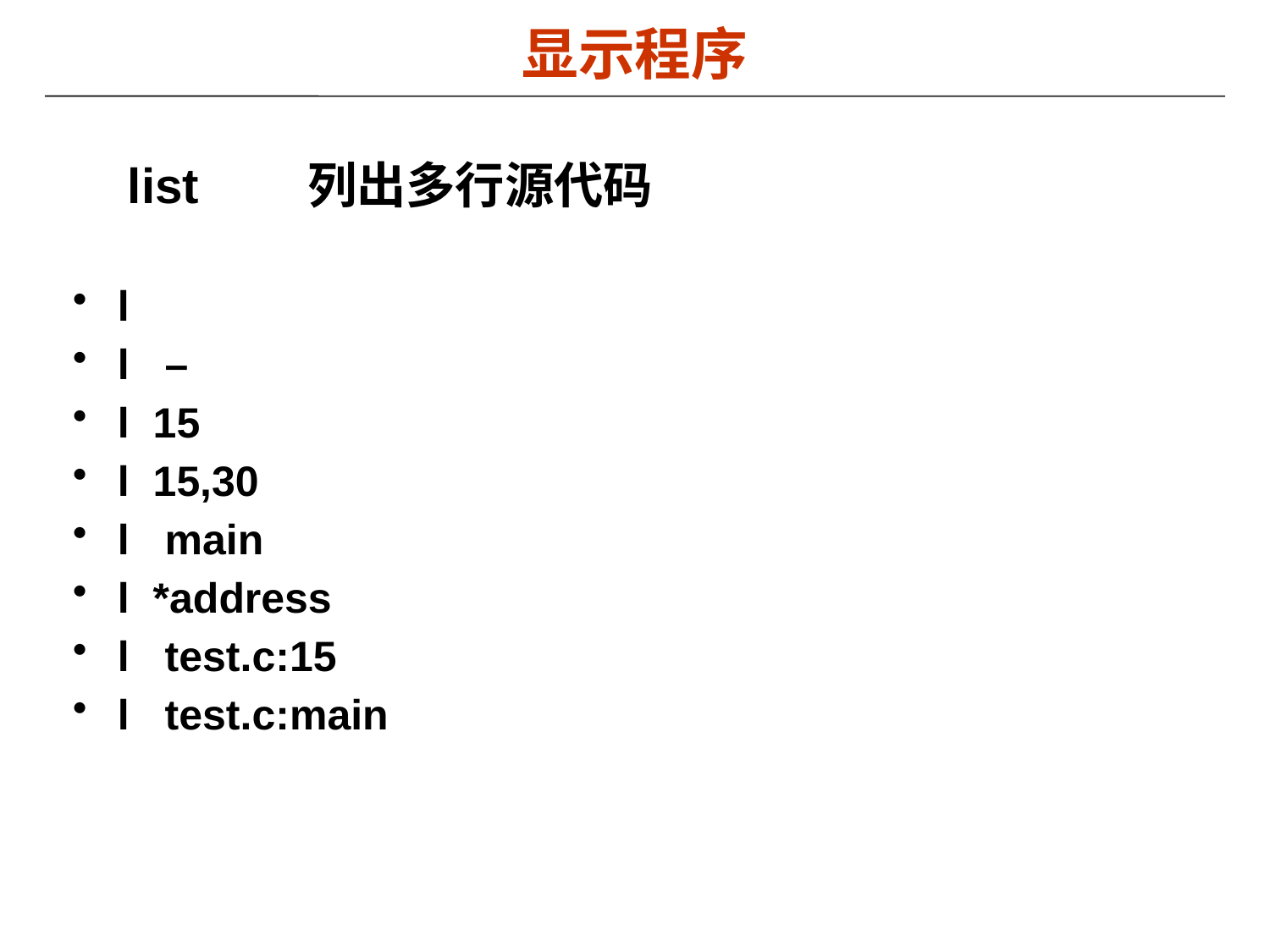

显示程序
    list       列出多行源代码

l
l   –
l  15
l  15,30
l   main
l  *address
l   test.c:15
l   test.c:main